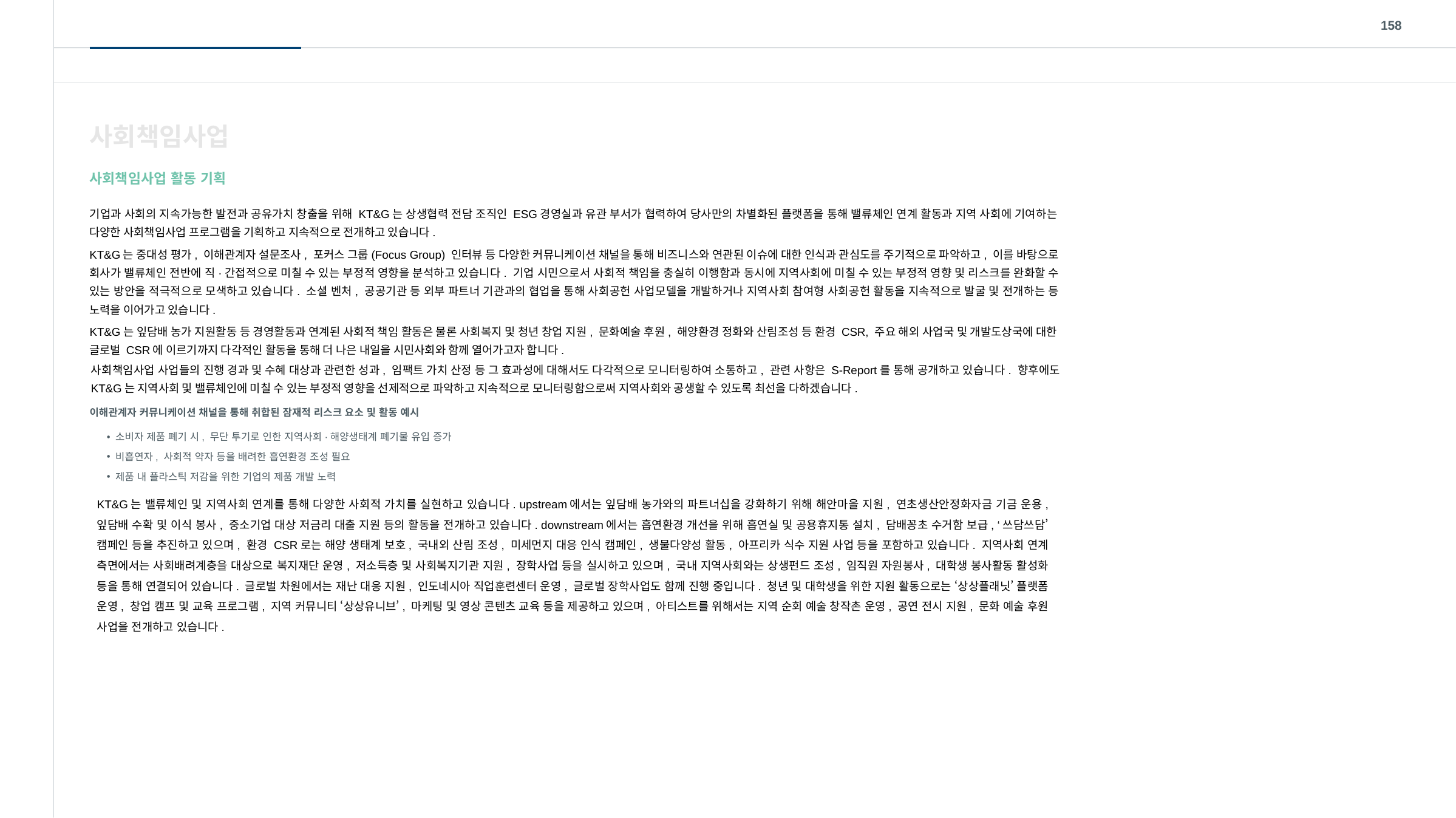

158
사회책임사업
사회책임사업 활동 기획
기업과 사회의 지속가능한 발전과 공유가치 창출을 위해 KT&G는 상생협력 전담 조직인 ESG경영실과 유관 부서가 협력하여 당사만의 차별화된 플랫폼을 통해 밸류체인 연계 활동과 지역 사회에 기여하는 다양한 사회책임사업 프로그램을 기획하고 지속적으로 전개하고 있습니다.
KT&G는 중대성 평가, 이해관계자 설문조사, 포커스 그룹(Focus Group) 인터뷰 등 다양한 커뮤니케이션 채널을 통해 비즈니스와 연관된 이슈에 대한 인식과 관심도를 주기적으로 파악하고, 이를 바탕으로 회사가 밸류체인 전반에 직·간접적으로 미칠 수 있는 부정적 영향을 분석하고 있습니다. 기업 시민으로서 사회적 책임을 충실히 이행함과 동시에 지역사회에 미칠 수 있는 부정적 영향 및 리스크를 완화할 수 있는 방안을 적극적으로 모색하고 있습니다. 소셜 벤처, 공공기관 등 외부 파트너 기관과의 협업을 통해 사회공헌 사업모델을 개발하거나 지역사회 참여형 사회공헌 활동을 지속적으로 발굴 및 전개하는 등 노력을 이어가고 있습니다.
KT&G는 잎담배 농가 지원활동 등 경영활동과 연계된 사회적 책임 활동은 물론 사회복지 및 청년 창업 지원, 문화예술 후원, 해양환경 정화와 산림조성 등 환경 CSR, 주요 해외 사업국 및 개발도상국에 대한 글로벌 CSR에 이르기까지 다각적인 활동을 통해 더 나은 내일을 시민사회와 함께 열어가고자 합니다.
사회책임사업 사업들의 진행 경과 및 수혜 대상과 관련한 성과, 임팩트 가치 산정 등 그 효과성에 대해서도 다각적으로 모니터링하여 소통하고, 관련 사항은 S-Report를 통해 공개하고 있습니다. 향후에도 KT&G는 지역사회 및 밸류체인에 미칠 수 있는 부정적 영향을 선제적으로 파악하고 지속적으로 모니터링함으로써 지역사회와 공생할 수 있도록 최선을 다하겠습니다.
이해관계자 커뮤니케이션 채널을 통해 취합된 잠재적 리스크 요소 및 활동 예시

소비자 제품 폐기 시, 무단 투기로 인한 지역사회·해양생태계 폐기물 유입 증가
비흡연자, 사회적 약자 등을 배려한 흡연환경 조성 필요
제품 내 플라스틱 저감을 위한 기업의 제품 개발 노력

KT&G는 밸류체인 및 지역사회 연계를 통해 다양한 사회적 가치를 실현하고 있습니다. upstream에서는 잎담배 농가와의 파트너십을 강화하기 위해 해안마을 지원, 연초생산안정화자금 기금 운용, 잎담배 수확 및 이식 봉사, 중소기업 대상 저금리 대출 지원 등의 활동을 전개하고 있습니다. downstream에서는 흡연환경 개선을 위해 흡연실 및 공용휴지통 설치, 담배꽁초 수거함 보급, ‘쓰담쓰담’ 캠페인 등을 추진하고 있으며, 환경 CSR로는 해양 생태계 보호, 국내외 산림 조성, 미세먼지 대응 인식 캠페인, 생물다양성 활동, 아프리카 식수 지원 사업 등을 포함하고 있습니다. 지역사회 연계 측면에서는 사회배려계층을 대상으로 복지재단 운영, 저소득층 및 사회복지기관 지원, 장학사업 등을 실시하고 있으며, 국내 지역사회와는 상생펀드 조성, 임직원 자원봉사, 대학생 봉사활동 활성화 등을 통해 연결되어 있습니다. 글로벌 차원에서는 재난 대응 지원, 인도네시아 직업훈련센터 운영, 글로벌 장학사업도 함께 진행 중입니다. 청년 및 대학생을 위한 지원 활동으로는 ‘상상플래닛’ 플랫폼 운영, 창업 캠프 및 교육 프로그램, 지역 커뮤니티 ‘상상유니브’, 마케팅 및 영상 콘텐츠 교육 등을 제공하고 있으며, 아티스트를 위해서는 지역 순회 예술 창작촌 운영, 공연 전시 지원, 문화 예술 후원 사업을 전개하고 있습니다.